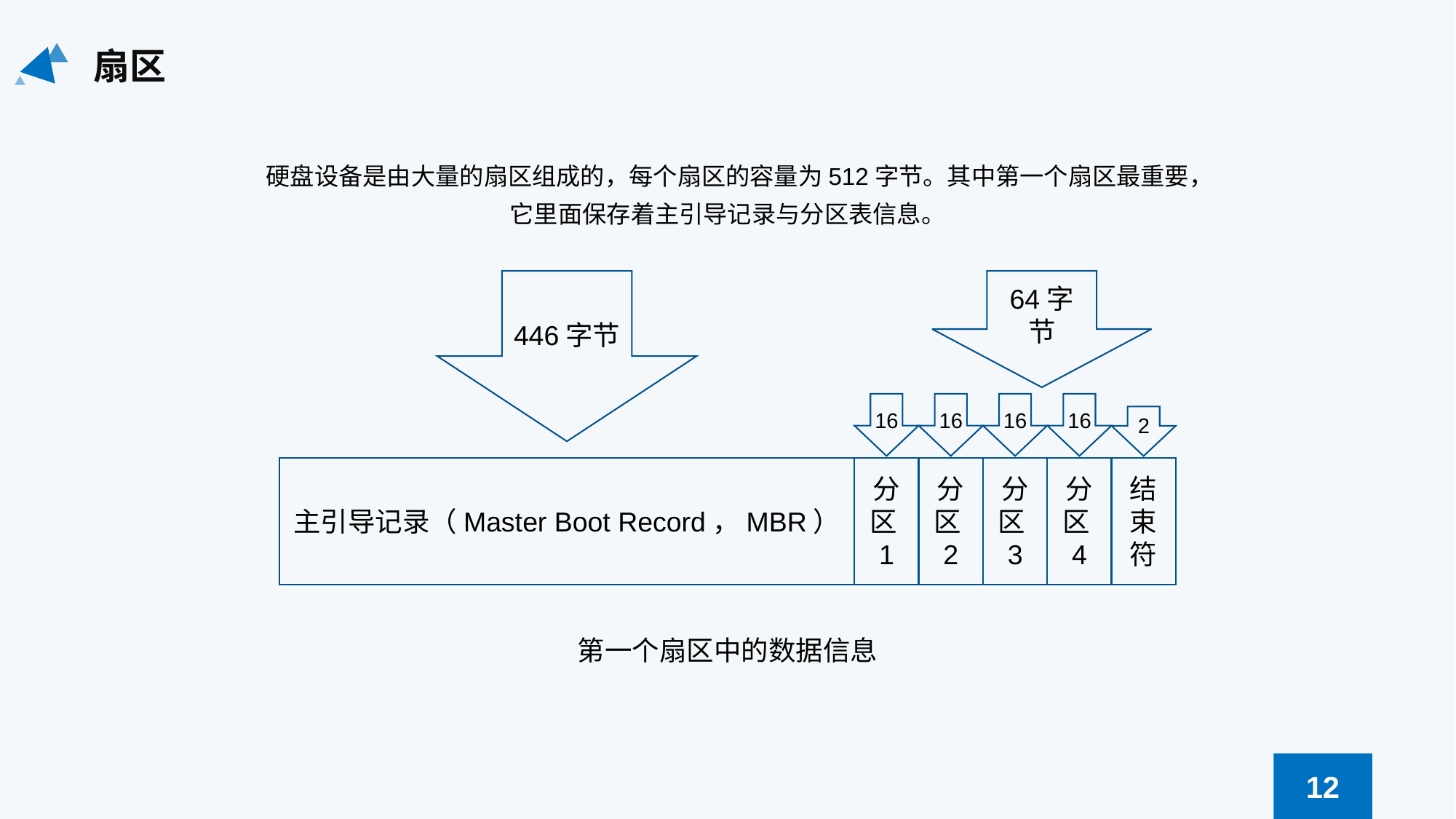

扇区

硬盘设备是由大量的扇区组成的，每个扇区的容量为512字节。其中第一个扇区最重要，它里面保存着主引导记录与分区表信息。
446字节
64字节

16

16

16

16

2
主引导记录（Master Boot Record，MBR）
分区1
分区2
分区3
分区4
结束符
第一个扇区中的数据信息

12